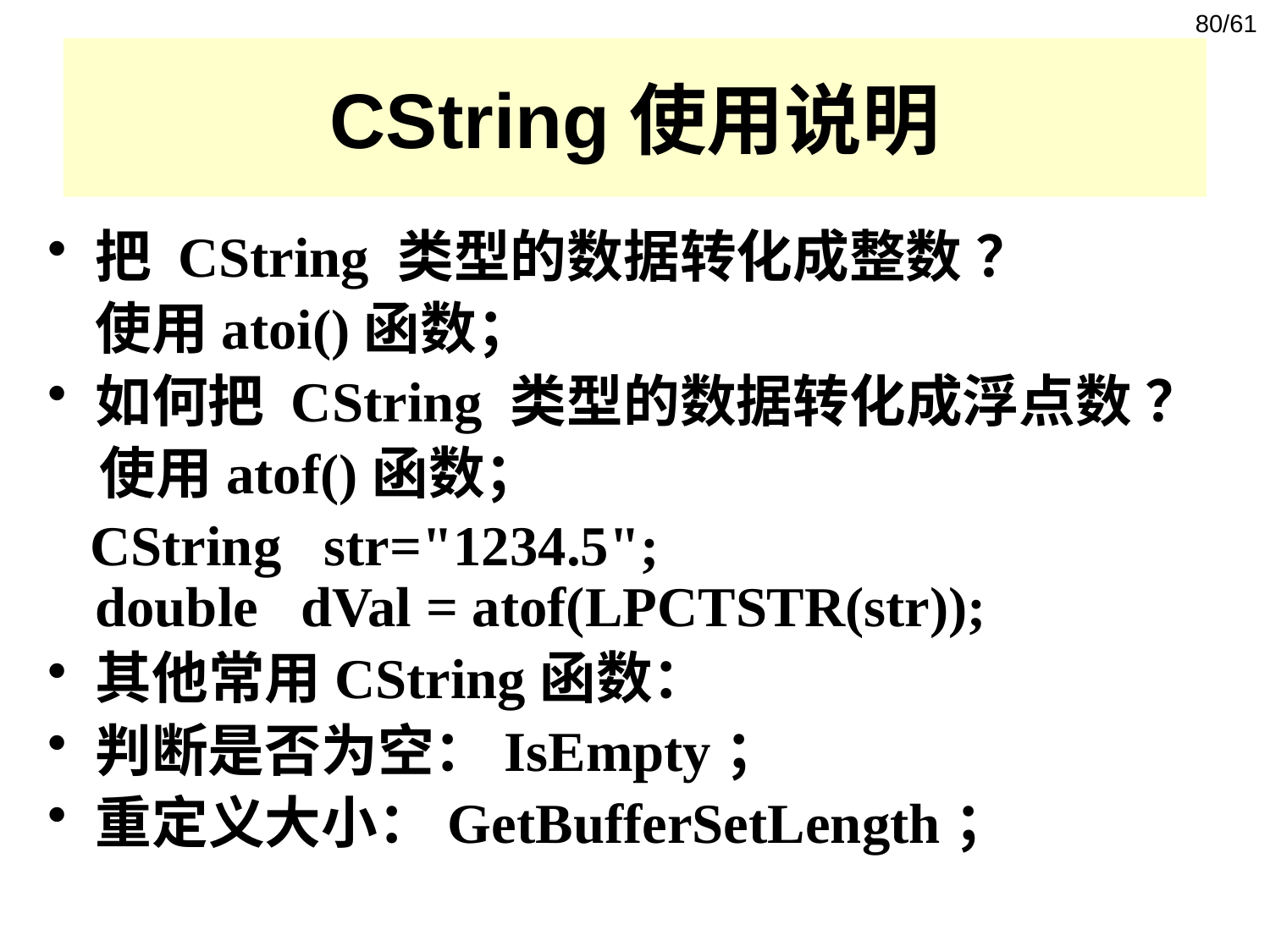

80/61
# CString使用说明
把 CString 类型的数据转化成整数 ？
	使用atoi()函数；
如何把 CString 类型的数据转化成浮点数 ？
   使用atof()函数；
   CString   str="1234.5";  
double   dVal = atof(LPCTSTR(str));
其他常用CString函数：
判断是否为空：IsEmpty；
重定义大小：GetBufferSetLength；